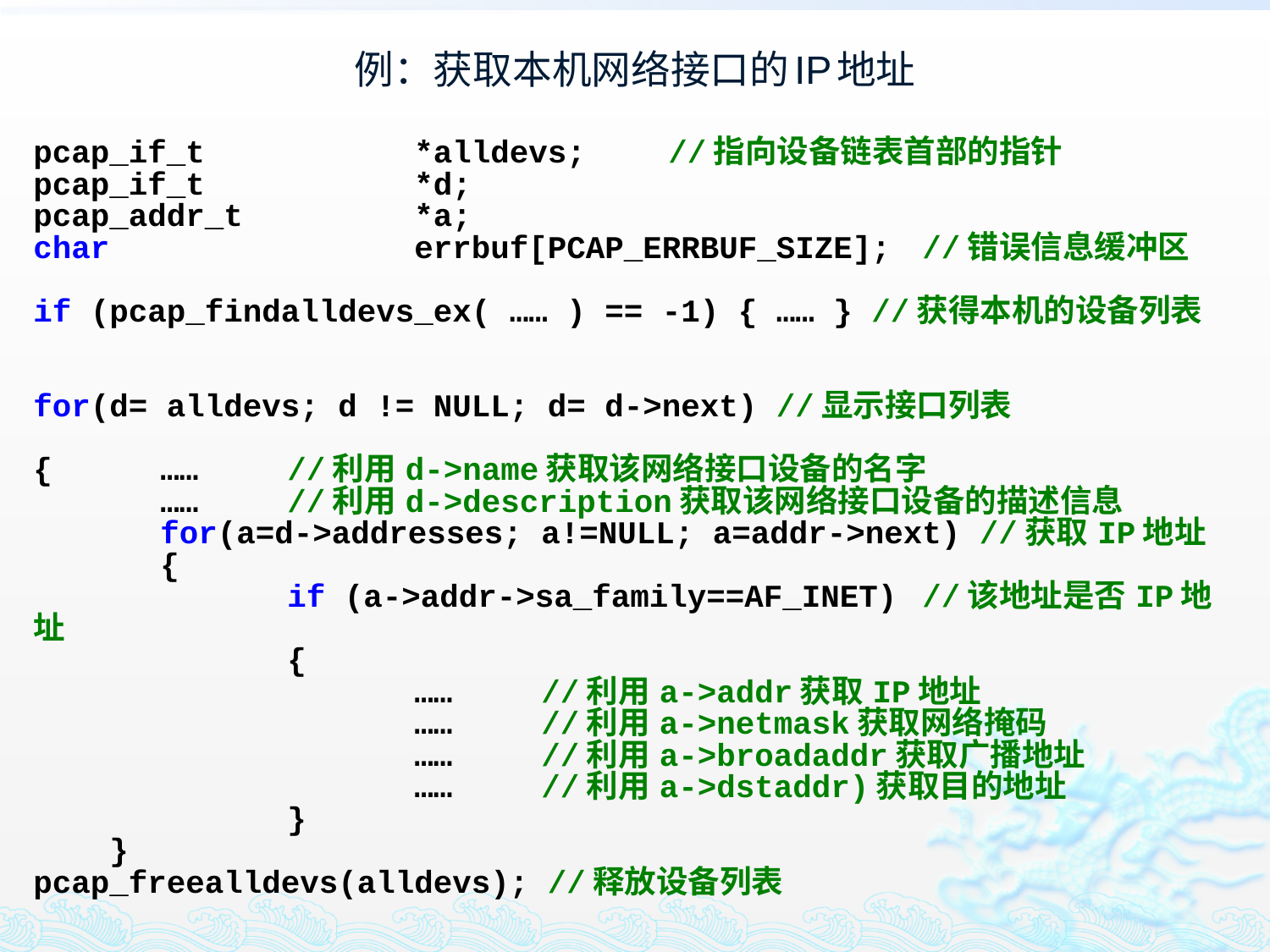

# 例：获取本机网络接口的IP地址
| pcap\_if\_t \*alldevs; //指向设备链表首部的指针 pcap\_if\_t \*d; pcap\_addr\_t \*a; char errbuf[PCAP\_ERRBUF\_SIZE]; //错误信息缓冲区 if (pcap\_findalldevs\_ex( …… ) == -1) { …… } //获得本机的设备列表 for(d= alldevs; d != NULL; d= d->next) //显示接口列表 { …… //利用d->name获取该网络接口设备的名字 …… //利用d->description获取该网络接口设备的描述信息 for(a=d->addresses; a!=NULL; a=addr->next) //获取IP地址 { if (a->addr->sa\_family==AF\_INET) //该地址是否IP地址 { …… //利用a->addr获取IP地址 …… //利用a->netmask获取网络掩码 …… //利用a->broadaddr获取广播地址 …… //利用a->dstaddr)获取目的地址 } } pcap\_freealldevs(alldevs); //释放设备列表 |
| --- |